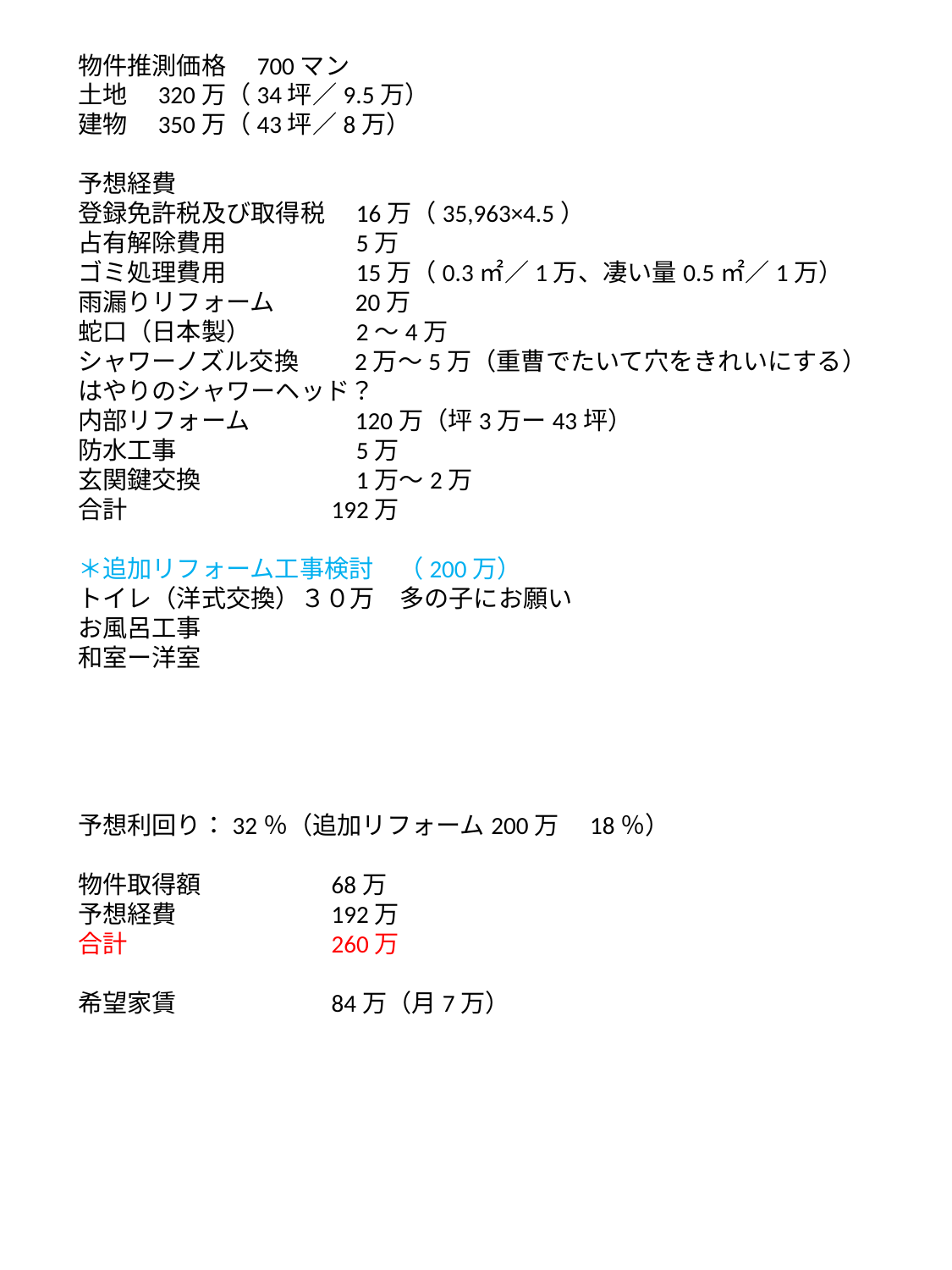

物件推測価格　700マン
土地　320万（34坪／9.5万）
建物　350万（43坪／8万）

予想経費
登録免許税及び取得税　16万（35,963×4.5）
占有解除費用　　　　　5万
ゴミ処理費用　　　　　15万（0.3㎡／1万、凄い量0.5㎡／1万）
雨漏りリフォーム　　　20万
蛇口（日本製）　　　　2～4万
シャワーノズル交換　　2万～5万（重曹でたいて穴をきれいにする）
はやりのシャワーヘッド？
内部リフォーム　　　　120万（坪3万ー43坪）
防水工事　　　　　　　5万
玄関鍵交換　　　　　　1万～2万
合計　　　　　　　　192万

＊追加リフォーム工事検討　（200万）
トイレ（洋式交換）３０万　多の子にお願い
お風呂工事
和室ー洋室

予想利回り：32％（追加リフォーム200万　18％）

物件取得額　　　　　68万
予想経費　　　　　　192万
合計　　　　　　　　260万

希望家賃　　　　　　84万（月7万）